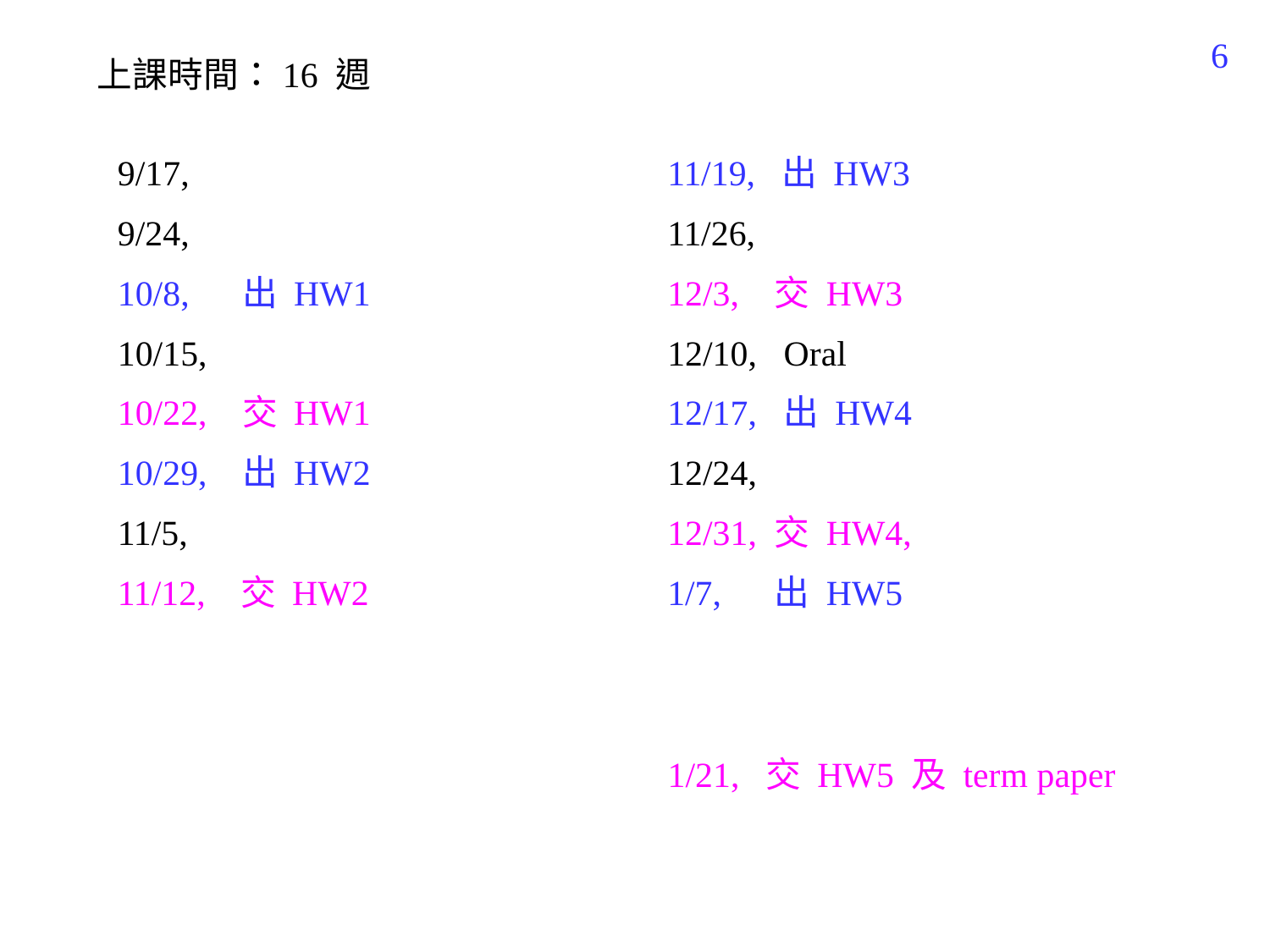

6
上課時間：16 週
9/17,
9/24,
10/8,     出 HW1
10/15,
10/22,   交 HW1
10/29,   出 HW2
11/5,
11/12,   交 HW2
11/19,  出 HW3
11/26,
12/3,   交 HW3
12/10,   Oral
12/17,  出 HW4
12/24,
12/31, 交 HW4,
1/7,     出 HW5
1/21,  交 HW5 及 term paper